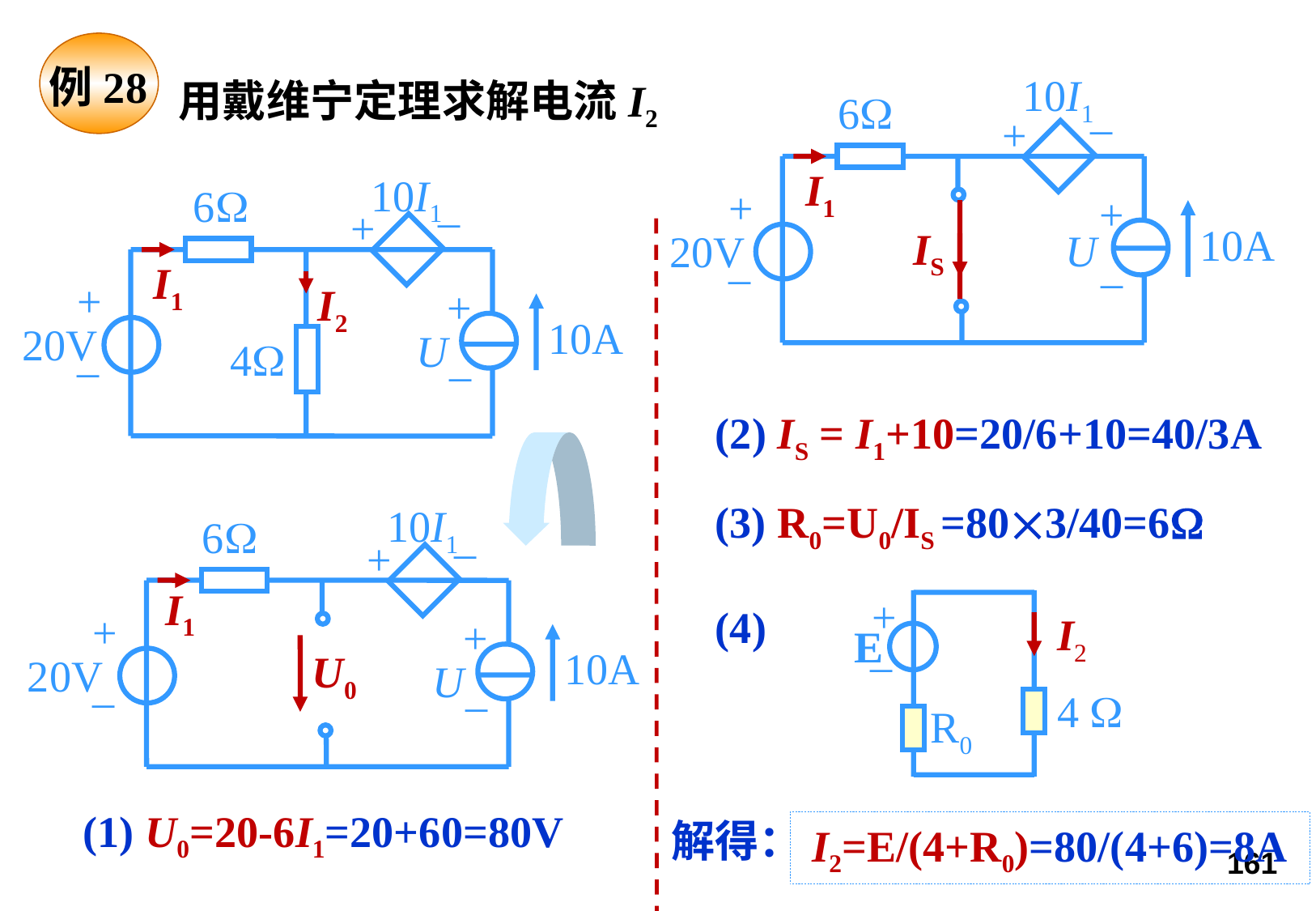

例28
10I1
6Ω
_
+

I1

+
+

10A
IS
U
20V

_

_

用戴维宁定理求解电流I2
10I1
6Ω
_
+

I1

+

I2
+

10A
20V

U
_
4Ω
_

(2) IS = I1+10=20/6+10=40/3A

(3) R0=U0/IS =80×3/40=6Ω
10I1
6Ω
_
+

I1

+
+

10A
U0
20V

U
_
_

+

I2

E
_

4 Ω

R0

(4)
(1) U0=20-6I1=20+60=80V
解得：
I2=E/(4+R0)=80/(4+6)=8A